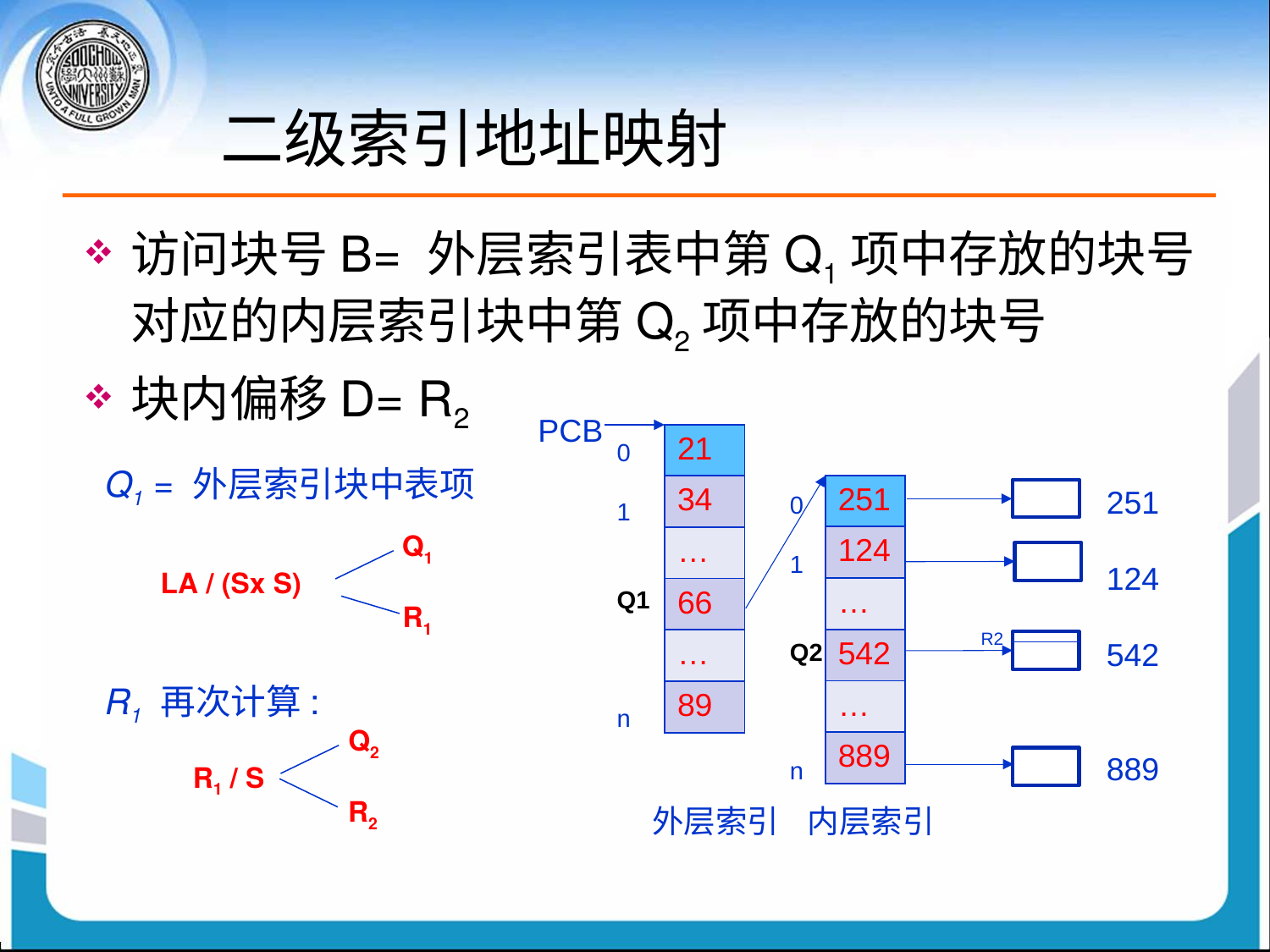

# 二级索引地址映射
访问块号B= 外层索引表中第Q1项中存放的块号对应的内层索引块中第Q2项中存放的块号
块内偏移D= R2

PCB
| 21 |
| --- |
| 34 |
| … |
| 66 |
| … |
| 89 |
0

1

Q1

n
Q1 = 外层索引块中表项

R1 再次计算:
| 251 |
| --- |
| 124 |
| … |
| 542 |
| … |
| 889 |
251

124

542

889

0

1

Q2

n
Q1

LA / (Sx S)
R1

R2

Q2

R1 / S

R2
外层索引
内层索引